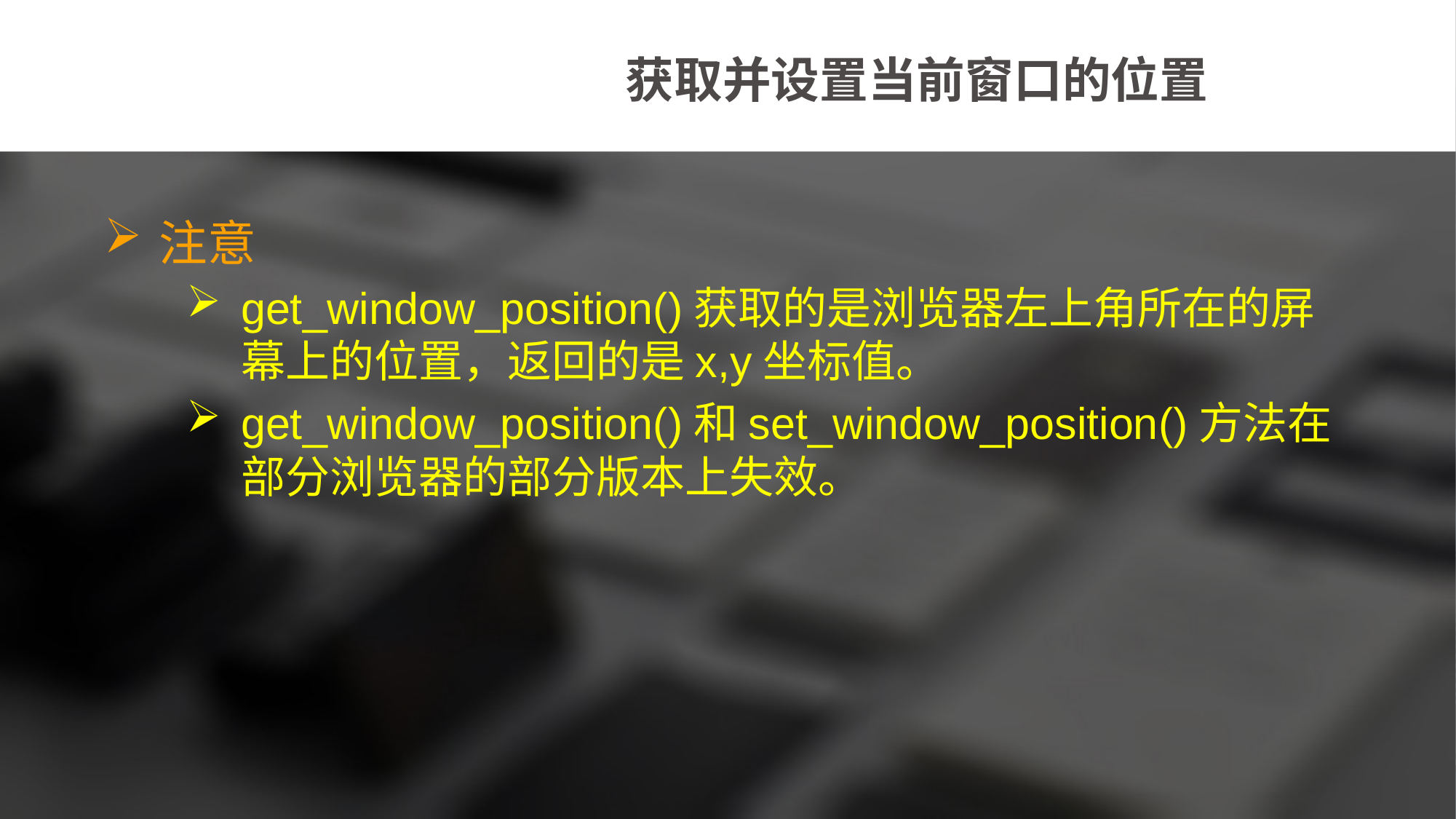

获取并设置当前窗口的位置
注意
get_window_position()获取的是浏览器左上角所在的屏幕上的位置，返回的是x,y坐标值。
get_window_position()和set_window_position()方法在部分浏览器的部分版本上失效。